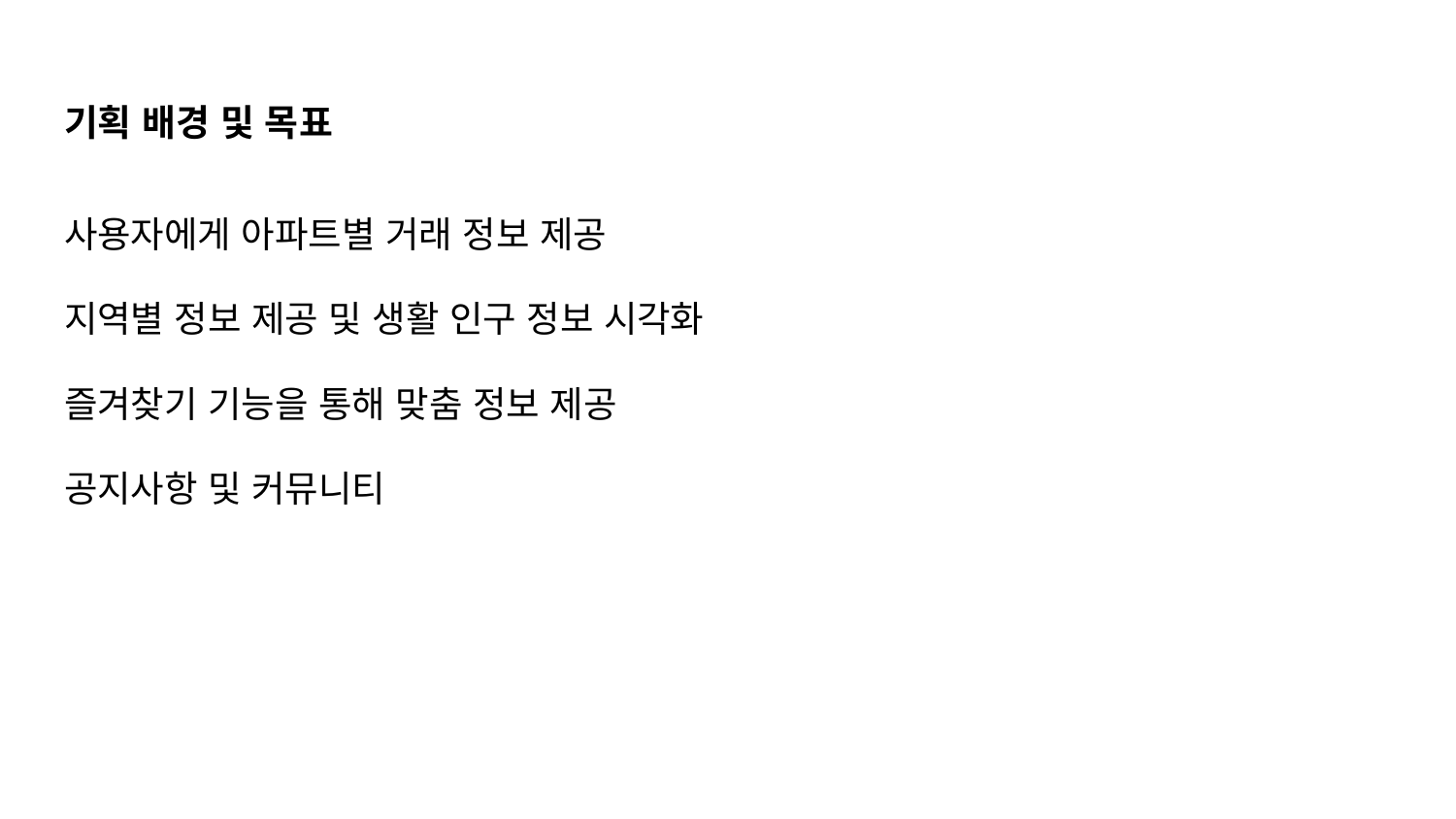

# 기획 배경 및 목표
사용자에게 아파트별 거래 정보 제공
지역별 정보 제공 및 생활 인구 정보 시각화
즐겨찾기 기능을 통해 맞춤 정보 제공
공지사항 및 커뮤니티